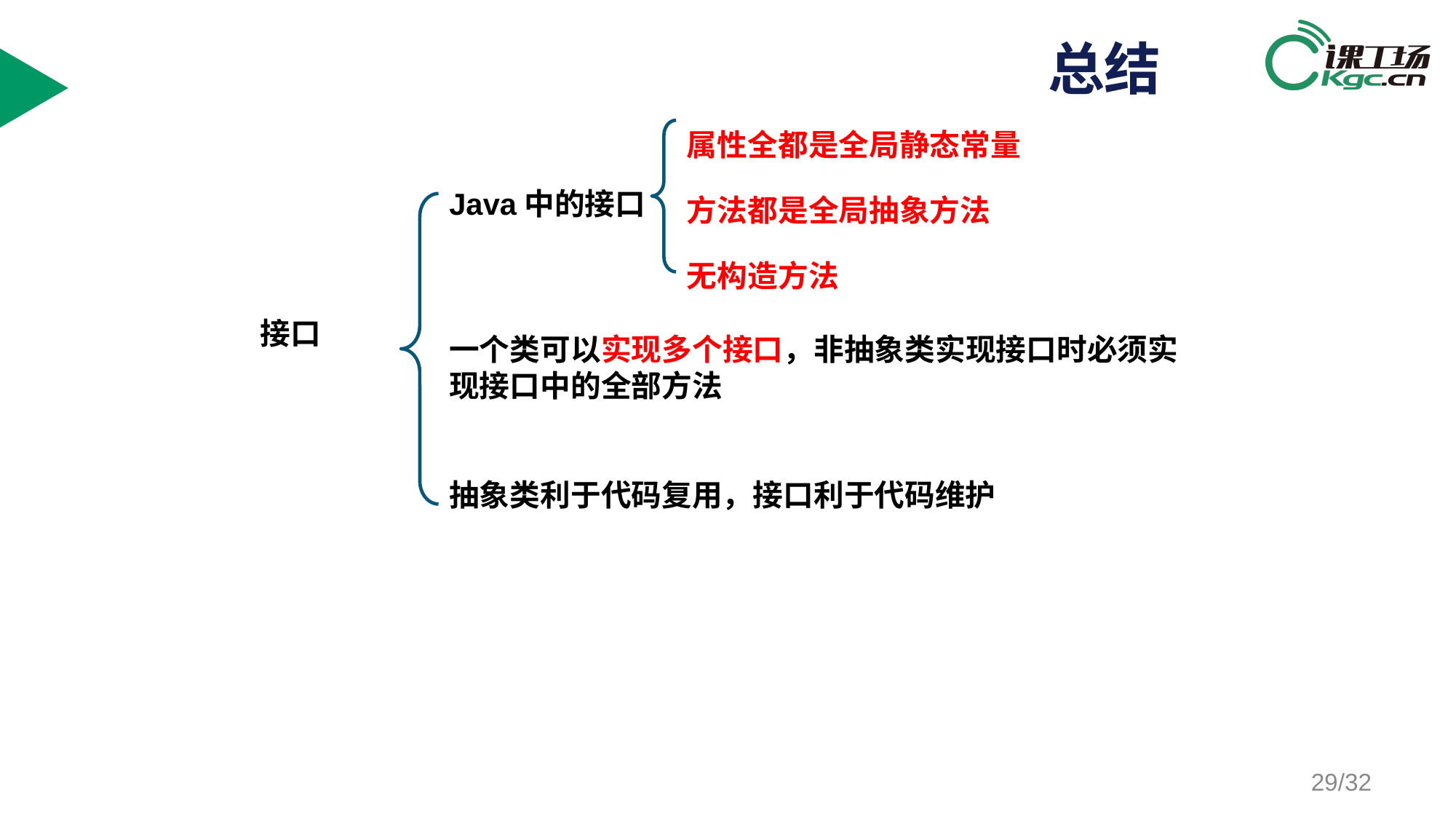

# 总结

属性全都是全局静态常量

方法都是全局抽象方法

无构造方法

Java中的接口

一个类可以实现多个接口，非抽象类实现接口时必须实现接口中的全部方法

抽象类利于代码复用，接口利于代码维护

程序开发

接口
29/32